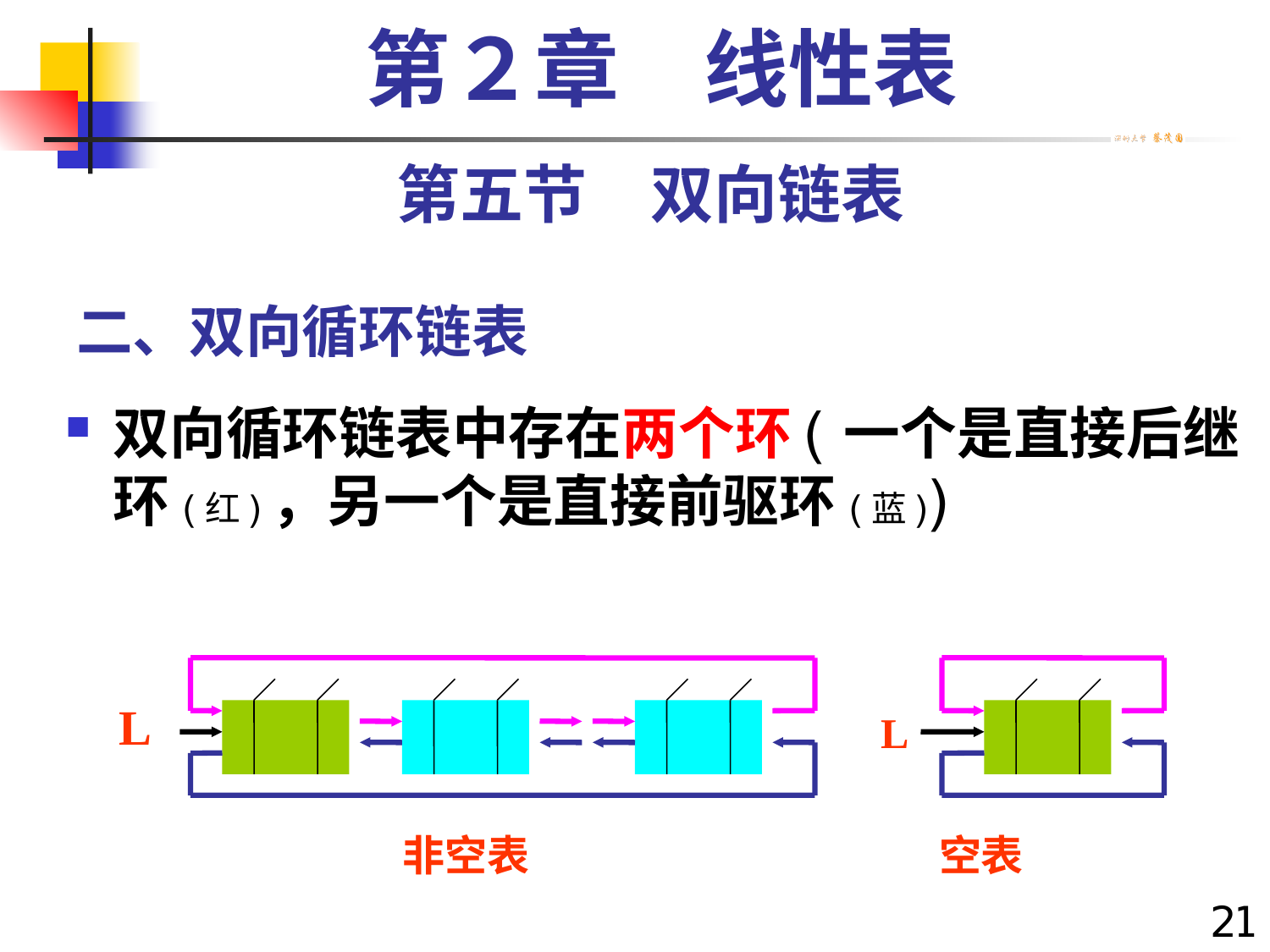

第２章　线性表
第五节　双向链表
# 二、双向循环链表
双向循环链表中存在两个环(一个是直接后继环(红)，另一个是直接前驱环(蓝))

L
L

非空表                                           空表
21